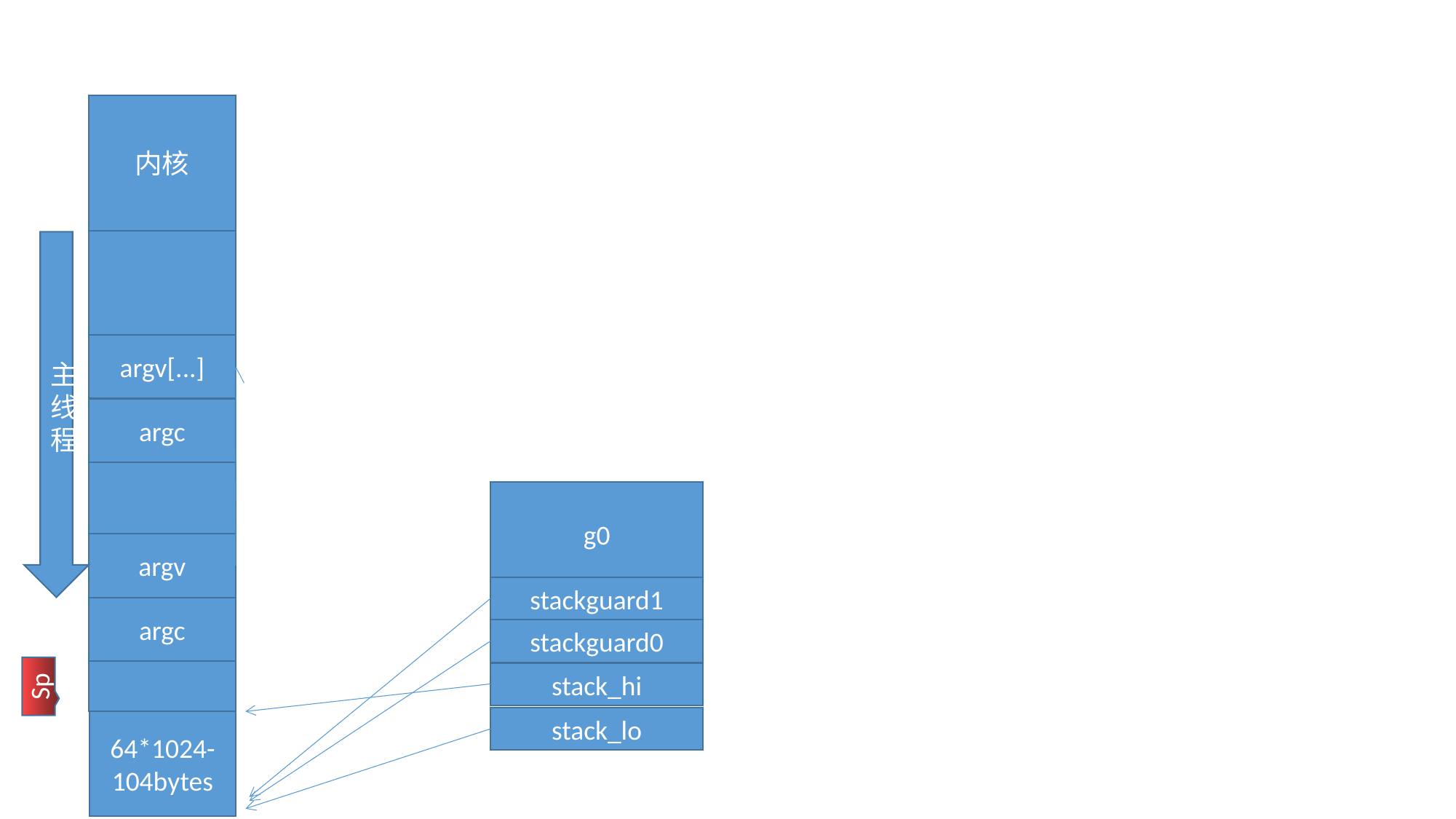

内核

主线程
argv[...]
argc

g0
argv
stackguard1
argc
stackguard0

stack_hi
Sp
stack_lo
64*1024-104bytes